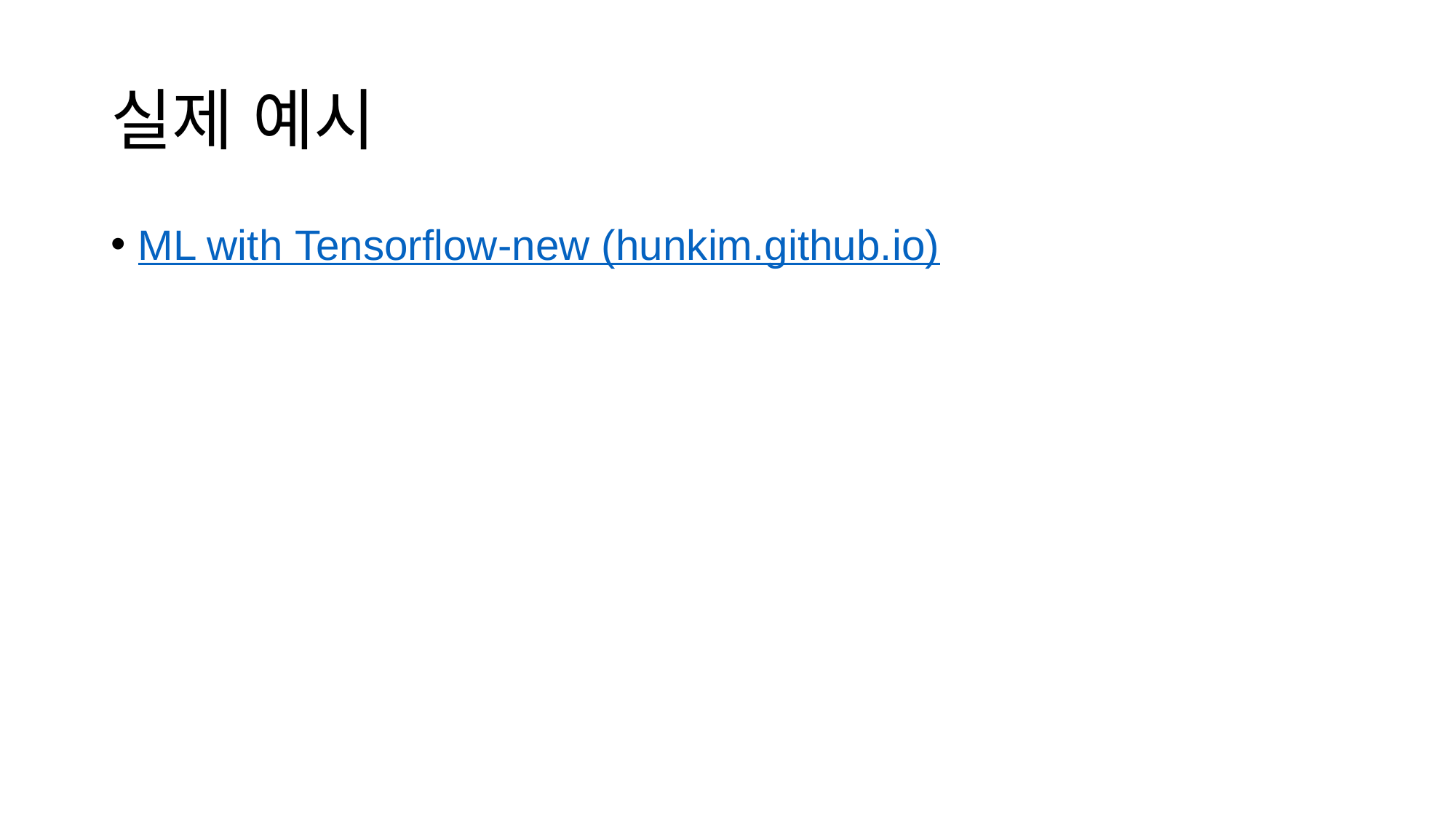

# 실제 예시
ML with Tensorflow-new (hunkim.github.io)